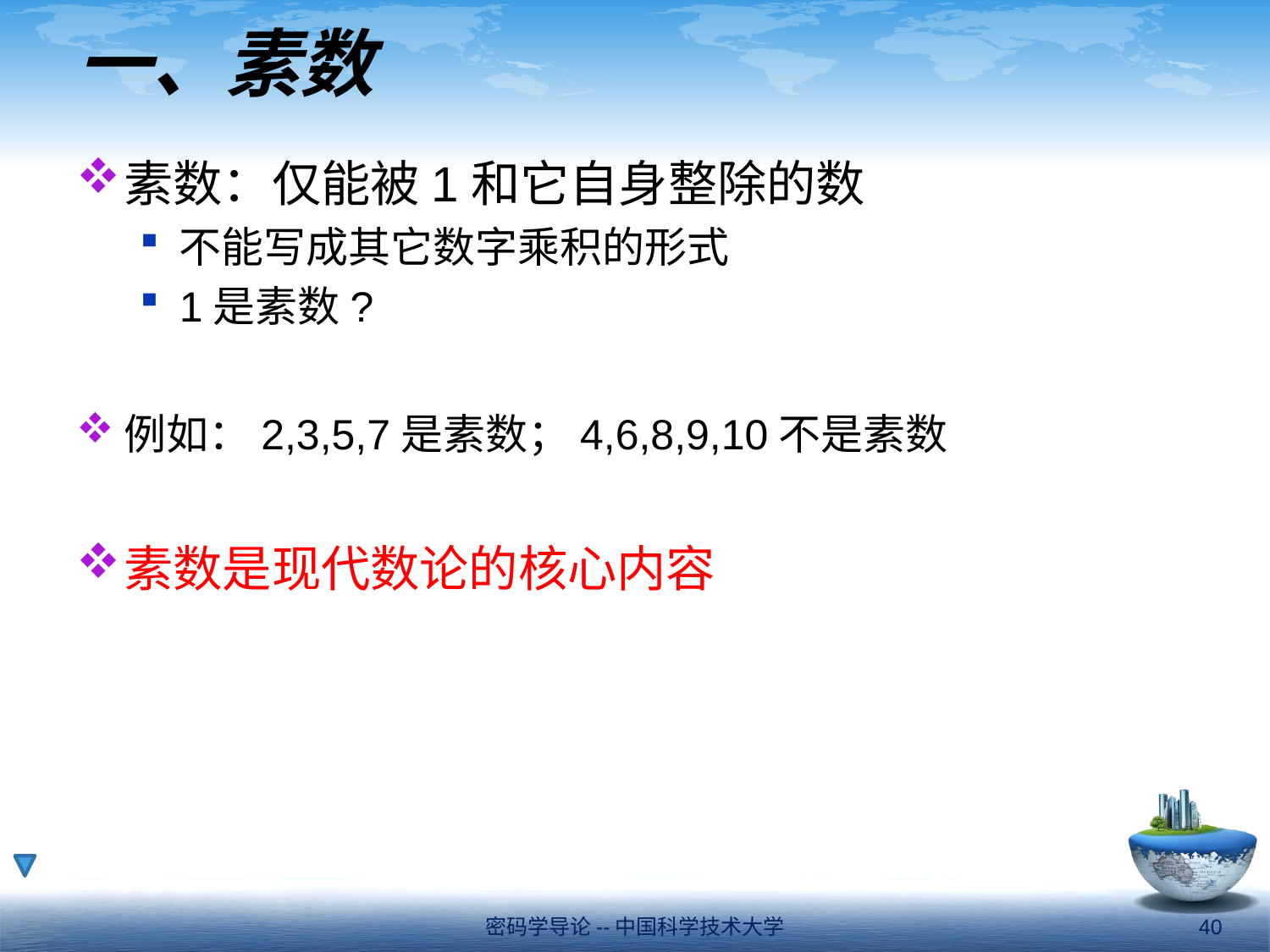

# 一、素数
素数：仅能被1和它自身整除的数
不能写成其它数字乘积的形式
1是素数?

例如：2,3,5,7是素数；4,6,8,9,10不是素数

素数是现代数论的核心内容

密码学导论--中国科学技术大学
40